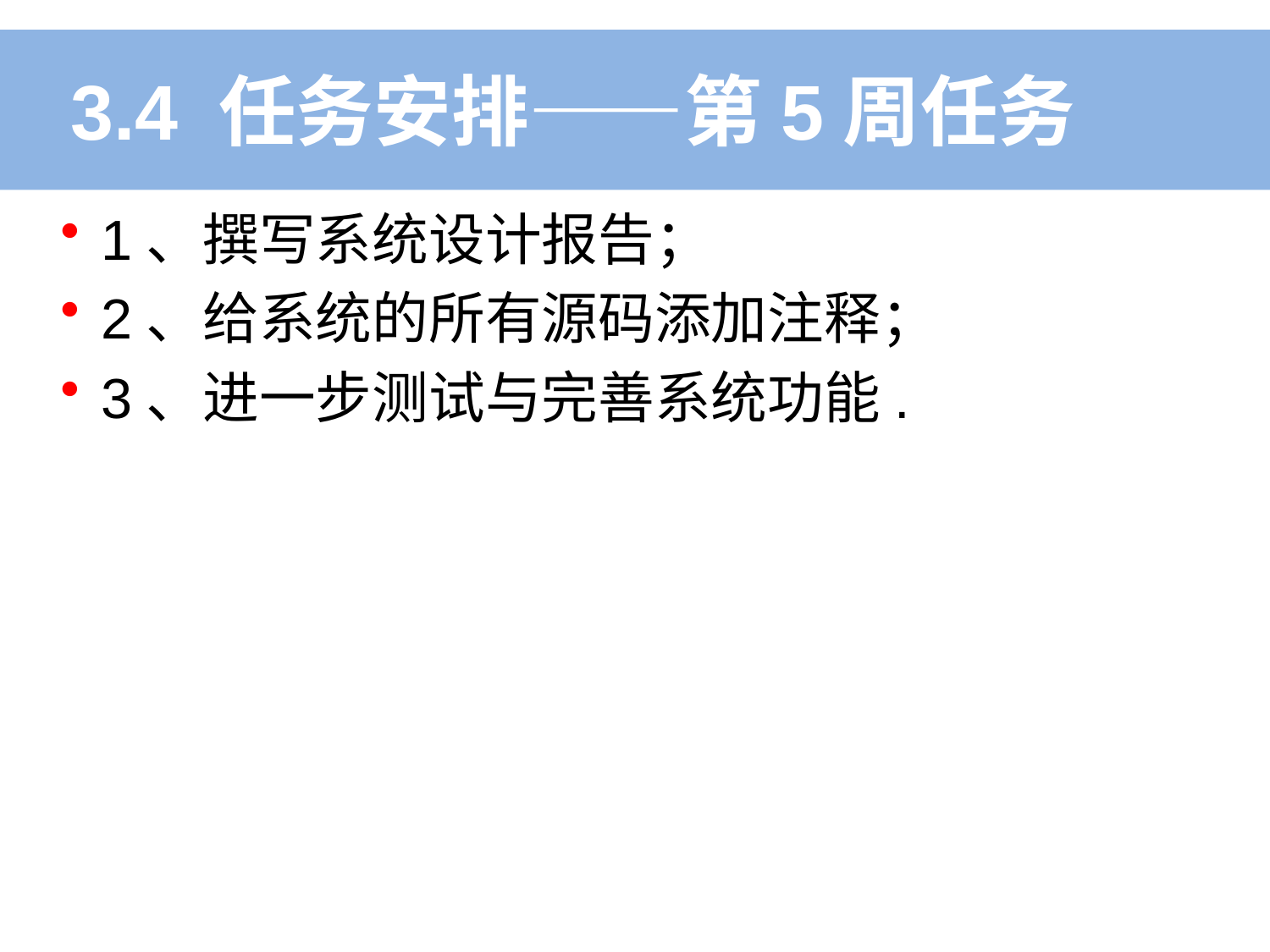

# 3.4 任务安排——第5周任务
1、撰写系统设计报告；
2、给系统的所有源码添加注释；
3、进一步测试与完善系统功能.